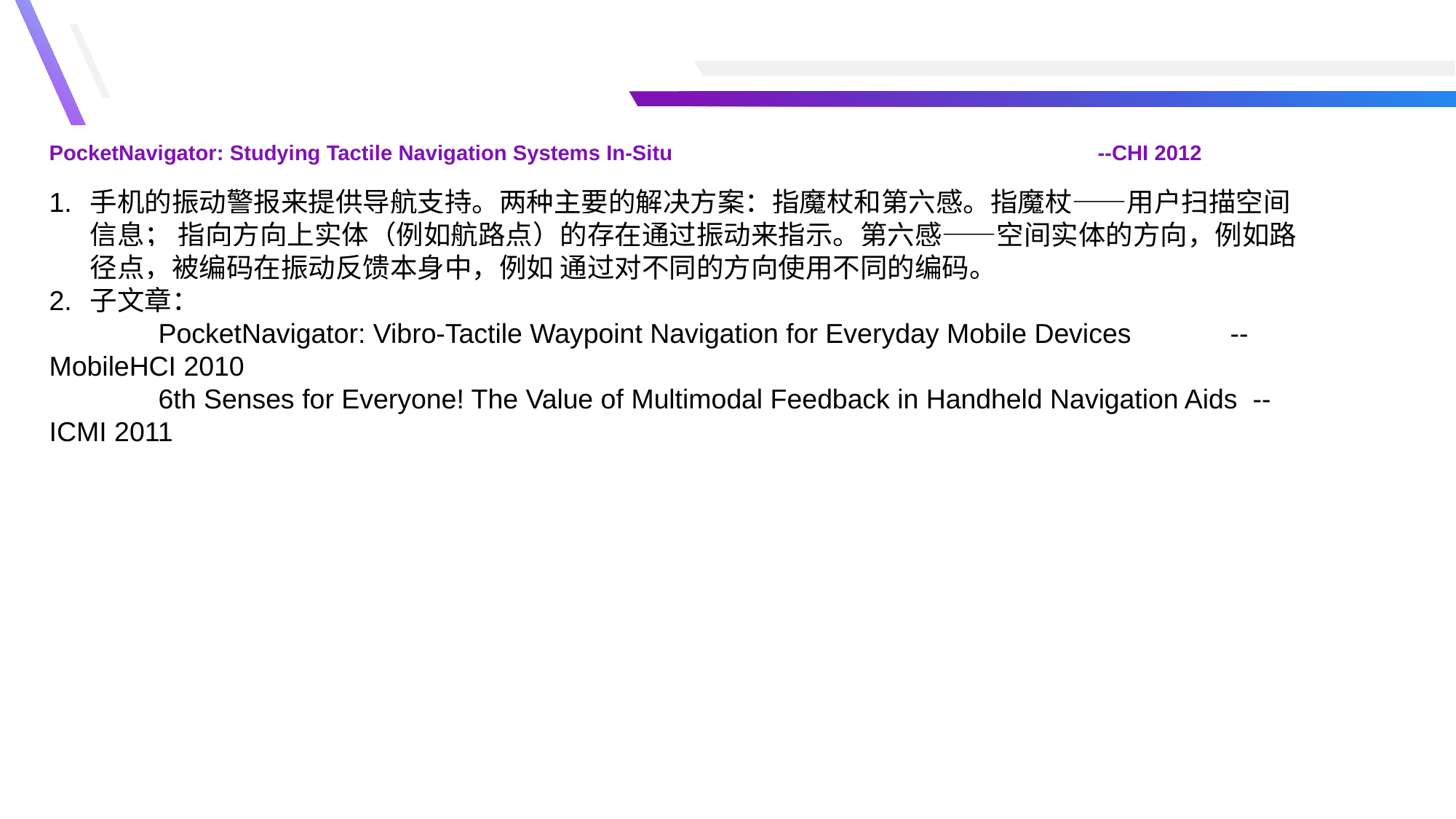

PocketNavigator: Studying Tactile Navigation Systems In-Situ                                                                       --CHI 2012
手机的振动警报来提供导航支持。两种主要的解决方案：指魔杖和第六感。指魔杖——用户扫描空间信息； 指向方向上实体（例如航路点）的存在通过振动来指示。第六感——空间实体的方向，例如路径点，被编码在振动反馈本身中，例如 通过对不同的方向使用不同的编码。
子文章：
	PocketNavigator: Vibro-Tactile Waypoint Navigation for Everyday Mobile Devices             --MobileHCI 2010
	6th Senses for Everyone! The Value of Multimodal Feedback in Handheld Navigation Aids  --ICMI 2011